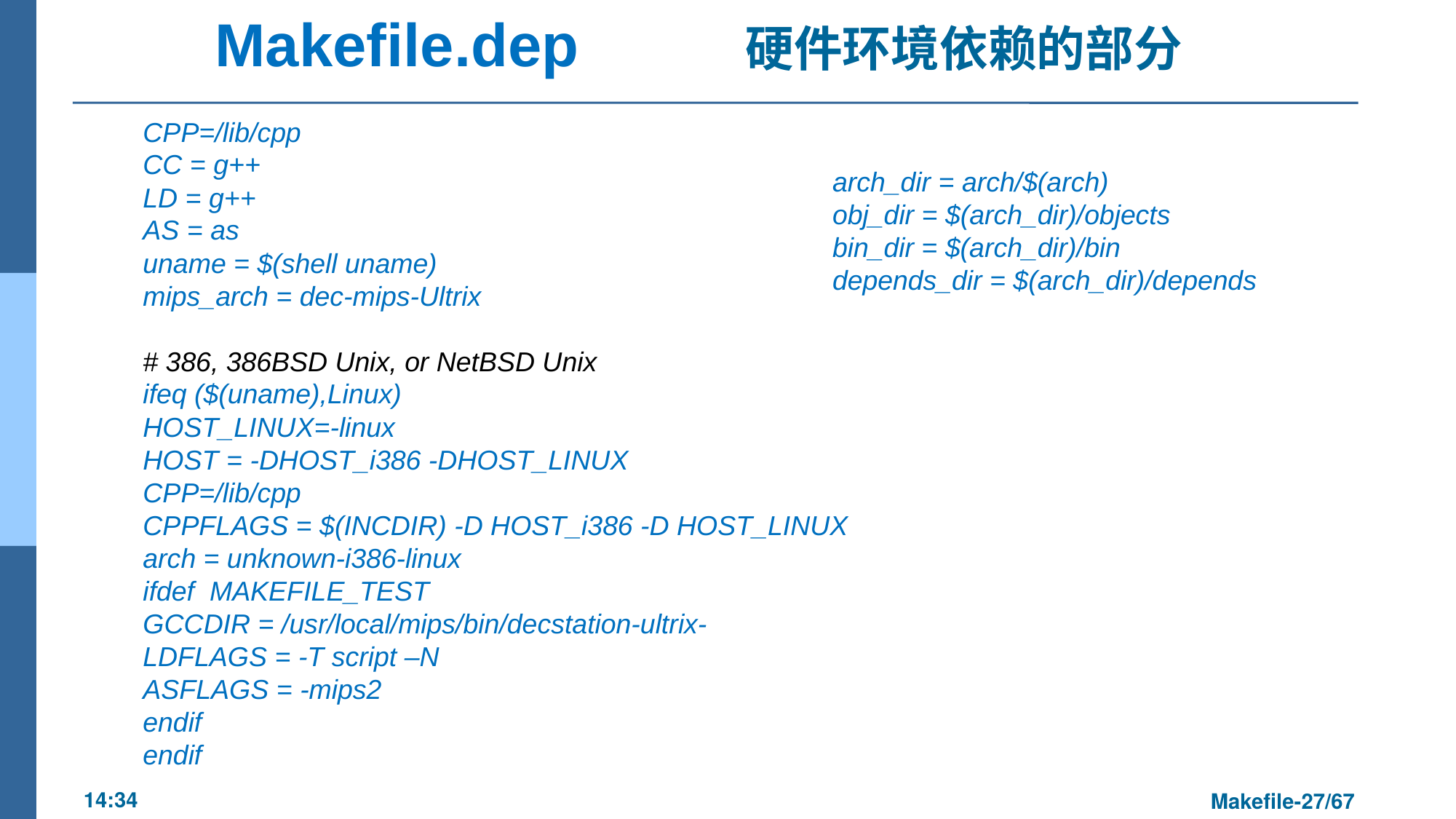

# Makefile.dep         硬件环境依赖的部分
CPP=/lib/cpp
CC = g++
LD = g++
AS = as
uname = $(shell uname)
mips_arch = dec-mips-Ultrix

# 386, 386BSD Unix, or NetBSD Unix
ifeq ($(uname),Linux)
HOST_LINUX=-linux
HOST = -DHOST_i386 -DHOST_LINUX
CPP=/lib/cpp
CPPFLAGS = $(INCDIR) -D HOST_i386 -D HOST_LINUX
arch = unknown-i386-linux
ifdef  MAKEFILE_TEST
GCCDIR = /usr/local/mips/bin/decstation-ultrix-
LDFLAGS = -T script –N
ASFLAGS = -mips2
endif
endif
arch_dir = arch/$(arch)
obj_dir = $(arch_dir)/objects
bin_dir = $(arch_dir)/bin
depends_dir = $(arch_dir)/depends